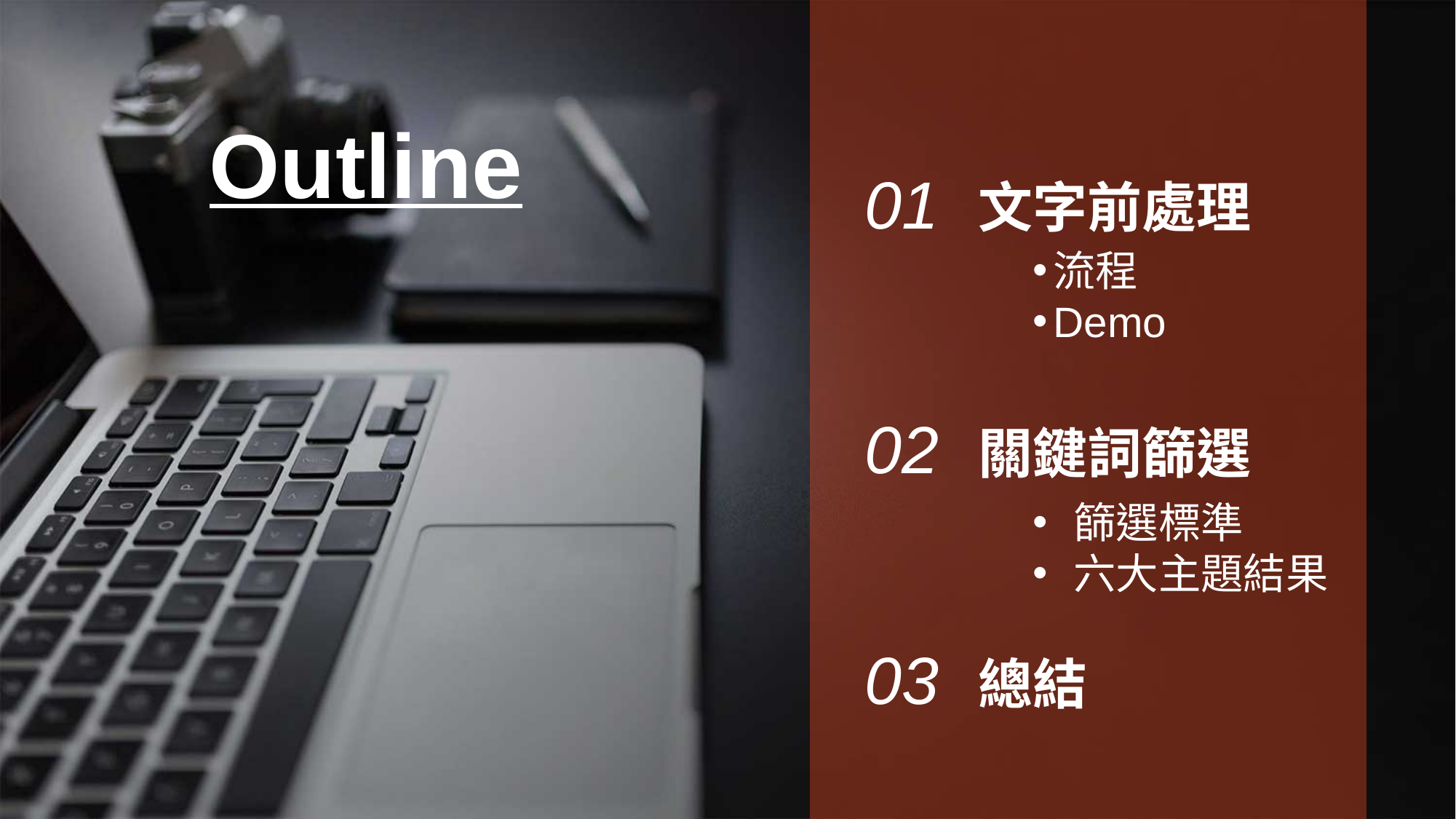

Outline
01
文字前處理
流程
Demo
02
關鍵詞篩選
篩選標準
六大主題結果
03
總結